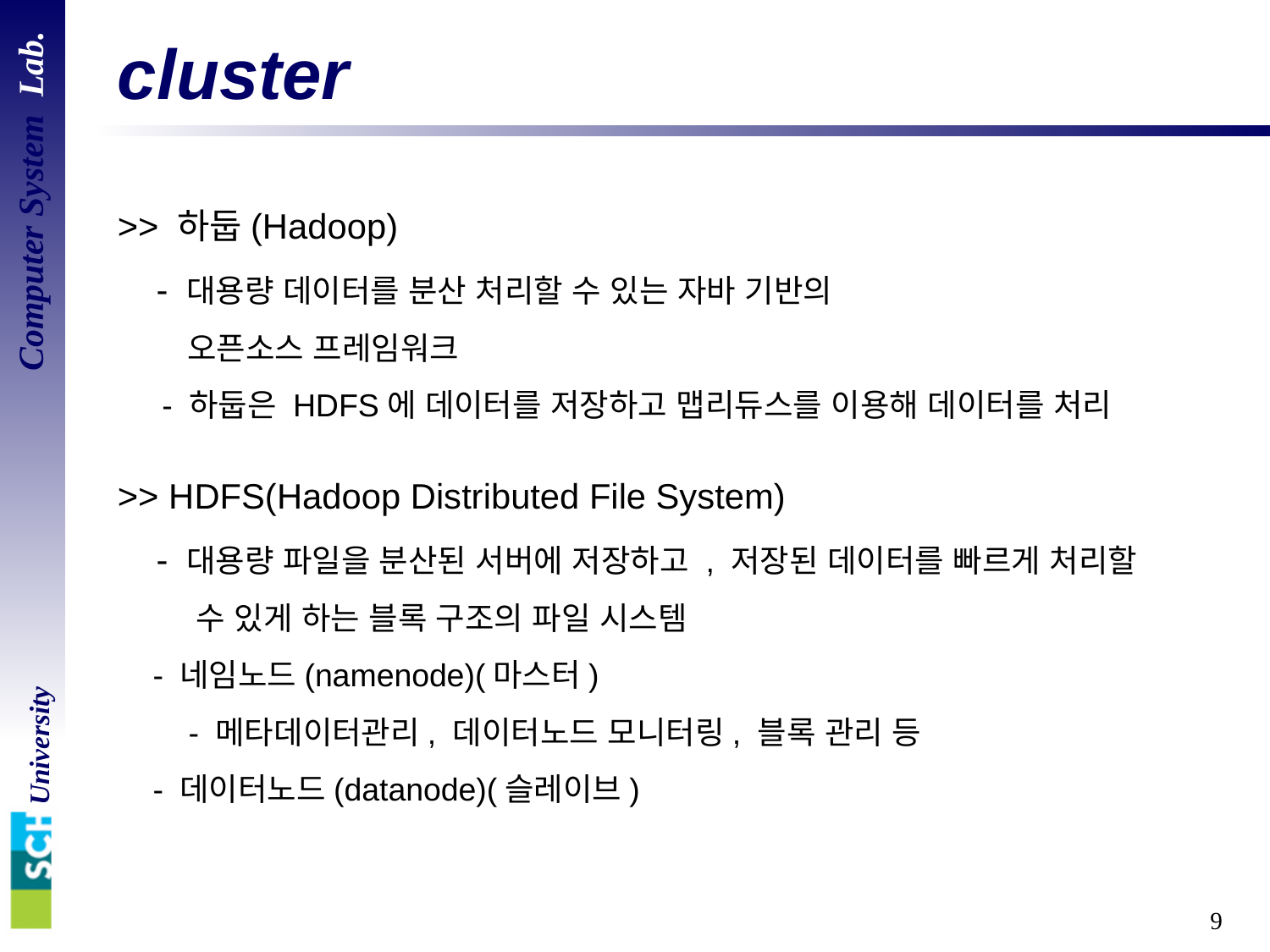

# cluster
>> 하둡(Hadoop)
    - 대용량 데이터를 분산 처리할 수 있는 자바 기반의
       오픈소스 프레임워크
     - 하둡은 HDFS에 데이터를 저장하고 맵리듀스를 이용해 데이터를 처리
>> HDFS(Hadoop Distributed File System)
    - 대용량 파일을 분산된 서버에 저장하고 , 저장된 데이터를 빠르게 처리할
        수 있게 하는 블록 구조의 파일 시스템
    - 네임노드(namenode)(마스터)
        - 메타데이터관리, 데이터노드 모니터링, 블록 관리 등
    - 데이터노드(datanode)(슬레이브)